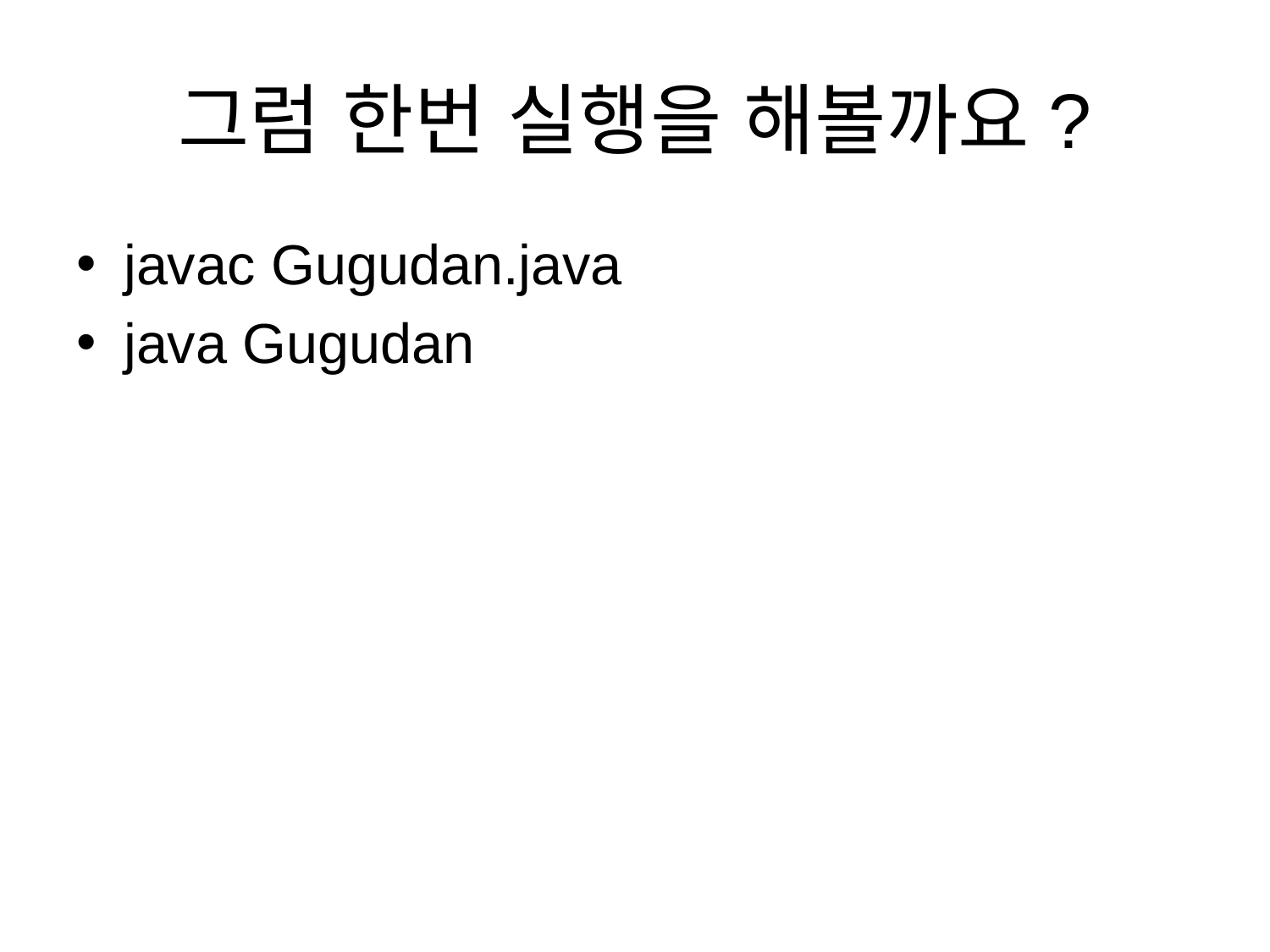

# 그럼 한번 실행을 해볼까요?
javac Gugudan.java
java Gugudan